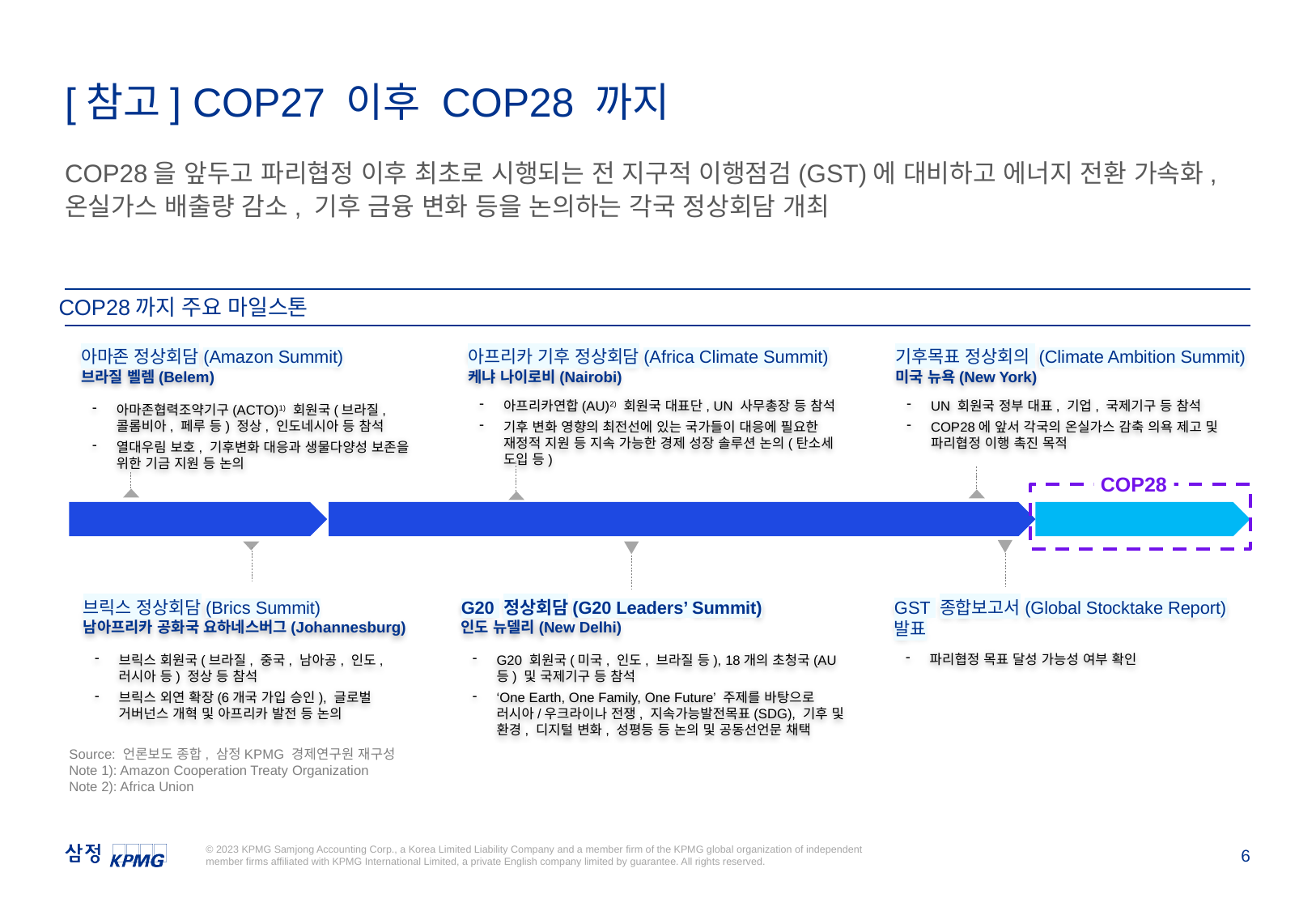

[참고] COP27 이후 COP28 까지
COP28을 앞두고 파리협정 이후 최초로 시행되는 전 지구적 이행점검(GST)에 대비하고 에너지 전환 가속화, 온실가스 배출량 감소, 기후 금융 변화 등을 논의하는 각국 정상회담 개최
COP28까지 주요 마일스톤
아마존 정상회담(Amazon Summit)
브라질 벨렘(Belem)

아마존협력조약기구(ACTO)1) 회원국(브라질, 콜롬비아, 페루 등) 정상, 인도네시아 등 참석
열대우림 보호, 기후변화 대응과 생물다양성 보존을 위한 기금 지원 등 논의
아프리카 기후 정상회담(Africa Climate Summit)
케냐 나이로비(Nairobi)

아프리카연합(AU)2) 회원국 대표단, UN 사무총장 등 참석
기후 변화 영향의 최전선에 있는 국가들이 대응에 필요한 재정적 지원 등 지속 가능한 경제 성장 솔루션 논의(탄소세 도입 등)
기후목표 정상회의 (Climate Ambition Summit)
미국 뉴욕(New York)

UN 회원국 정부 대표, 기업, 국제기구 등 참석
COP28에 앞서 각국의 온실가스 감축 의욕 제고 및 파리협정 이행 촉진 목적

COP28

2023.09
2023.08
2023.11.30~2023.12.13

브릭스 정상회담(Brics Summit)
남아프리카 공화국 요하네스버그(Johannesburg)

브릭스 회원국(브라질, 중국, 남아공, 인도, 러시아 등) 정상 등 참석
브릭스 외연 확장(6개국 가입 승인), 글로벌 거버넌스 개혁 및 아프리카 발전 등 논의
G20 정상회담(G20 Leaders’ Summit)
인도 뉴델리(New Delhi)

G20 회원국(미국, 인도, 브라질 등), 18개의 초청국(AU 등) 및 국제기구 등 참석
‘One Earth, One Family, One Future’ 주제를 바탕으로 러시아/우크라이나 전쟁, 지속가능발전목표(SDG), 기후 및 환경, 디지털 변화, 성평등 등 논의 및 공동선언문 채택
GST 종합보고서(Global Stocktake Report) 발표

파리협정 목표 달성 가능성 여부 확인
Source: 언론보도 종합, 삼정KPMG 경제연구원 재구성
Note 1): Amazon Cooperation Treaty Organization
Note 2): Africa Union